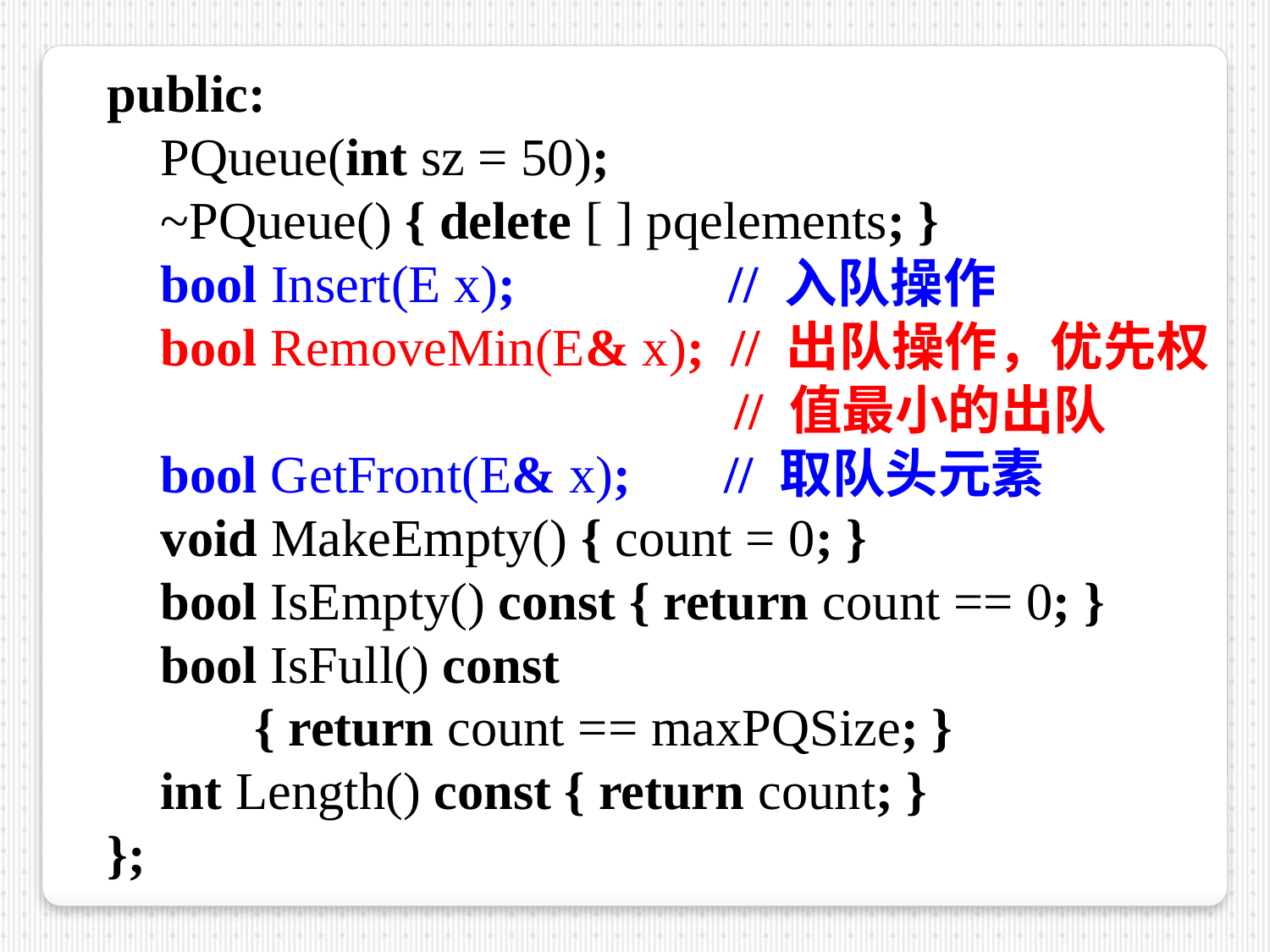

public:
    PQueue(int sz = 50);
    ~PQueue() { delete [ ] pqelements; }
    bool Insert(E x);                // 入队操作
    bool RemoveMin(E& x);  // 出队操作，优先权
                                               // 值最小的出队
    bool GetFront(E& x);       // 取队头元素
    void MakeEmpty() { count = 0; }
    bool IsEmpty() const { return count == 0; }
    bool IsFull() const
           { return count == maxPQSize; }
    int Length() const { return count; }
};